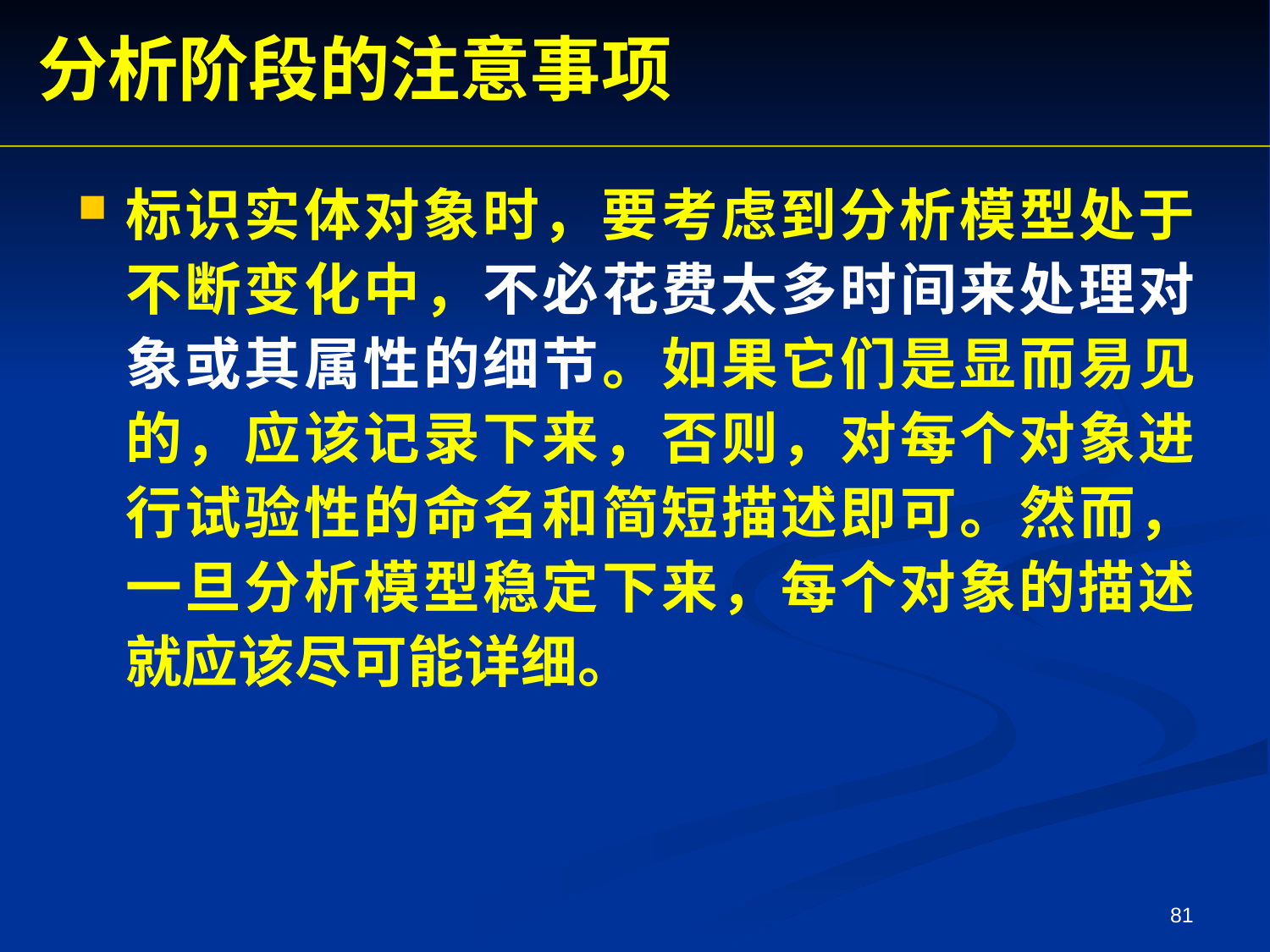

分析阶段的注意事项

标识实体对象时，要考虑到分析模型处于不断变化中，不必花费太多时间来处理对象或其属性的细节。如果它们是显而易见的，应该记录下来，否则，对每个对象进行试验性的命名和简短描述即可。然而，一旦分析模型稳定下来，每个对象的描述就应该尽可能详细。
81